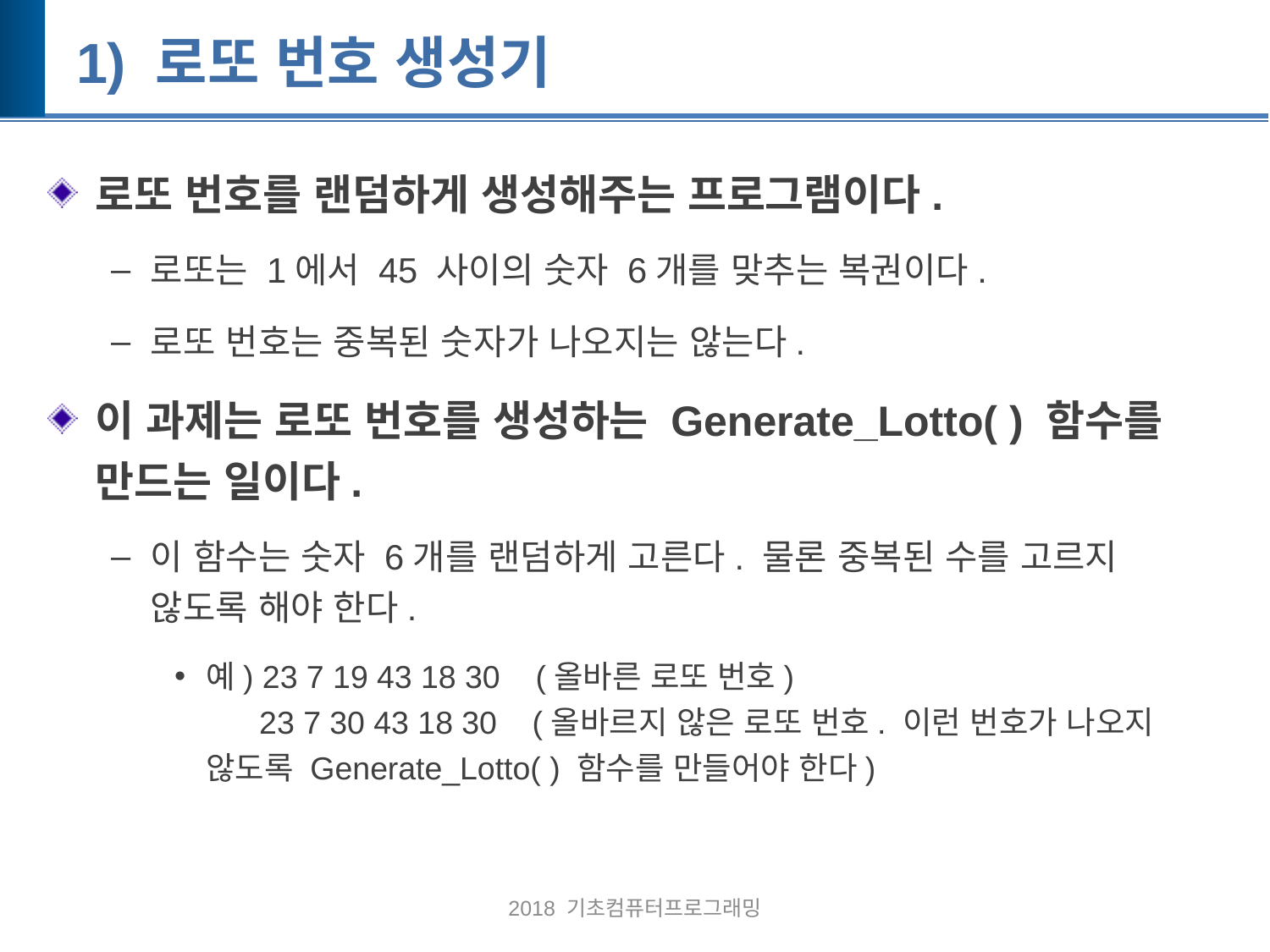

# 1) 로또 번호 생성기
로또 번호를 랜덤하게 생성해주는 프로그램이다.
로또는 1에서 45 사이의 숫자 6개를 맞추는 복권이다.
로또 번호는 중복된 숫자가 나오지는 않는다.
이 과제는 로또 번호를 생성하는 Generate_Lotto( ) 함수를 만드는 일이다.
이 함수는 숫자 6개를 랜덤하게 고른다. 물론 중복된 수를 고르지 않도록 해야 한다.
예) 23 7 19 43 18 30    (올바른 로또 번호)
      23 7 30 43 18 30    (올바르지 않은 로또 번호. 이런 번호가 나오지 않도록 Generate_Lotto( ) 함수를 만들어야 한다)
2018 기초컴퓨터프로그래밍